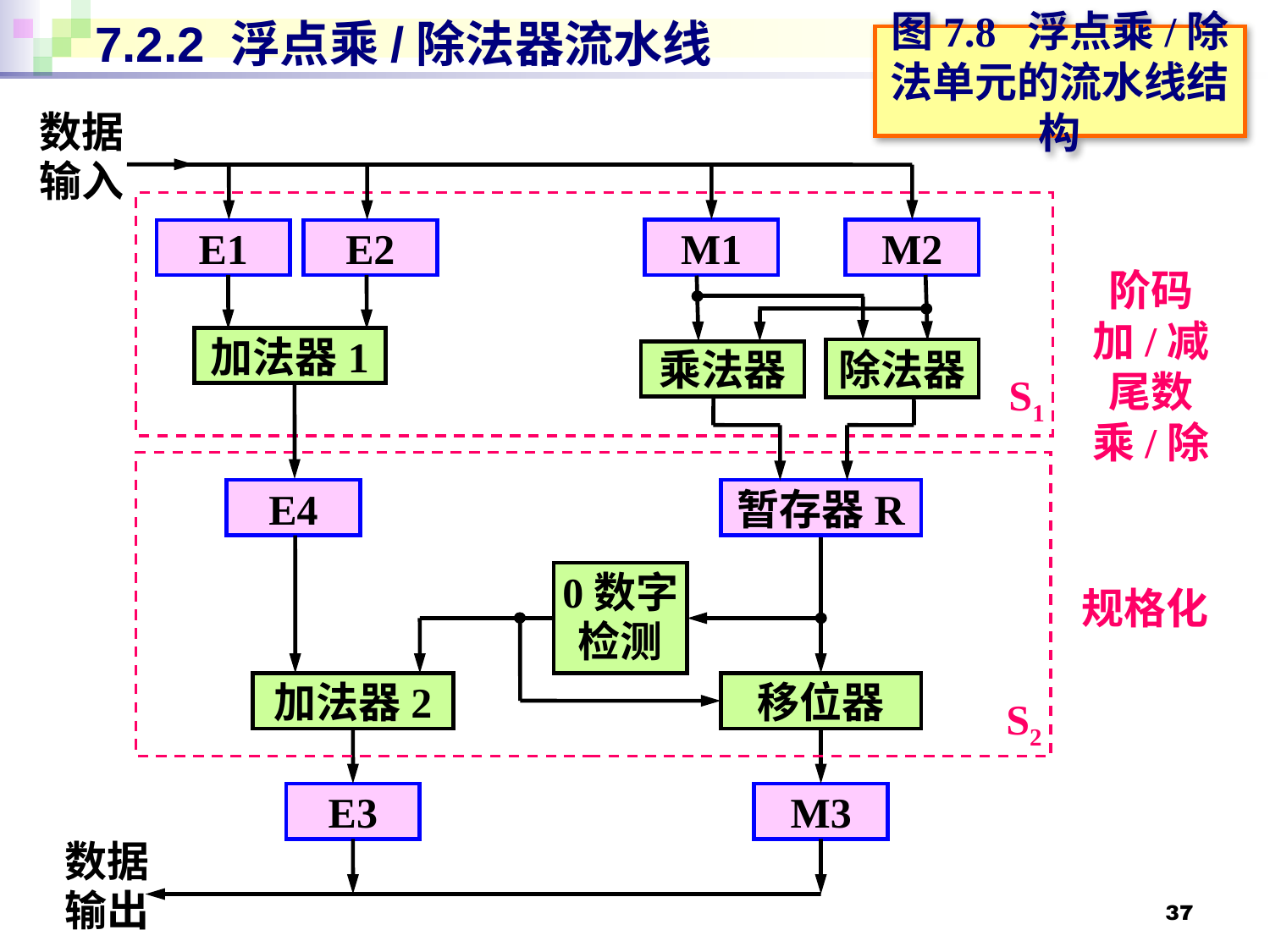

# 7.2.2 浮点乘/除法器流水线
图7.8  浮点乘/除法单元的流水线结构
数据
输入

M1
M2
E1
E2
阶码加/减
尾数乘/除

加法器1
除法器
乘法器
S1

E4
暂存器R

0数字检测
规格化

加法器2
移位器
S2

E3
M3
数据
输出

37